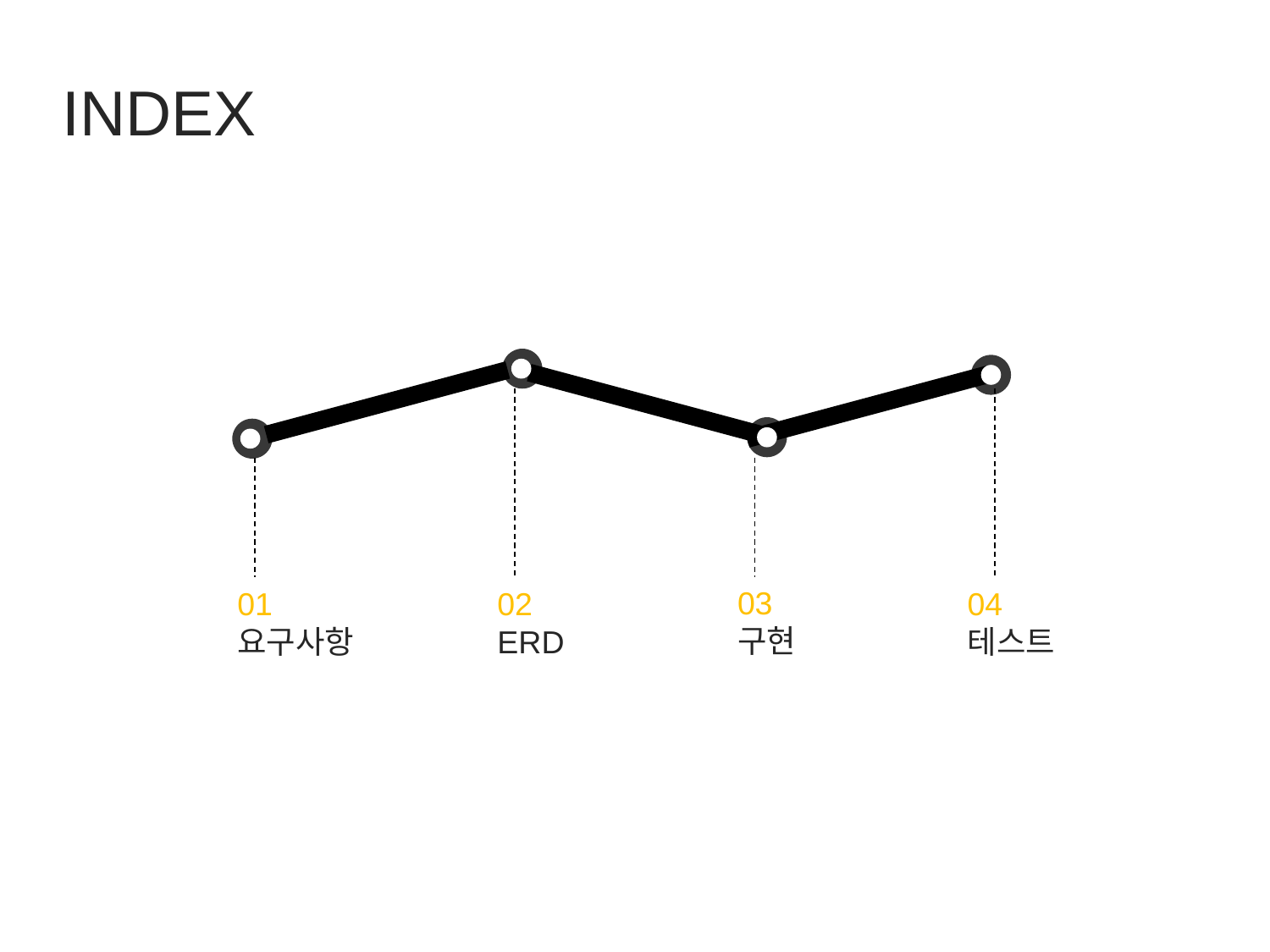

INDEX

03
구현
01
요구사항
04
테스트
02
ERD